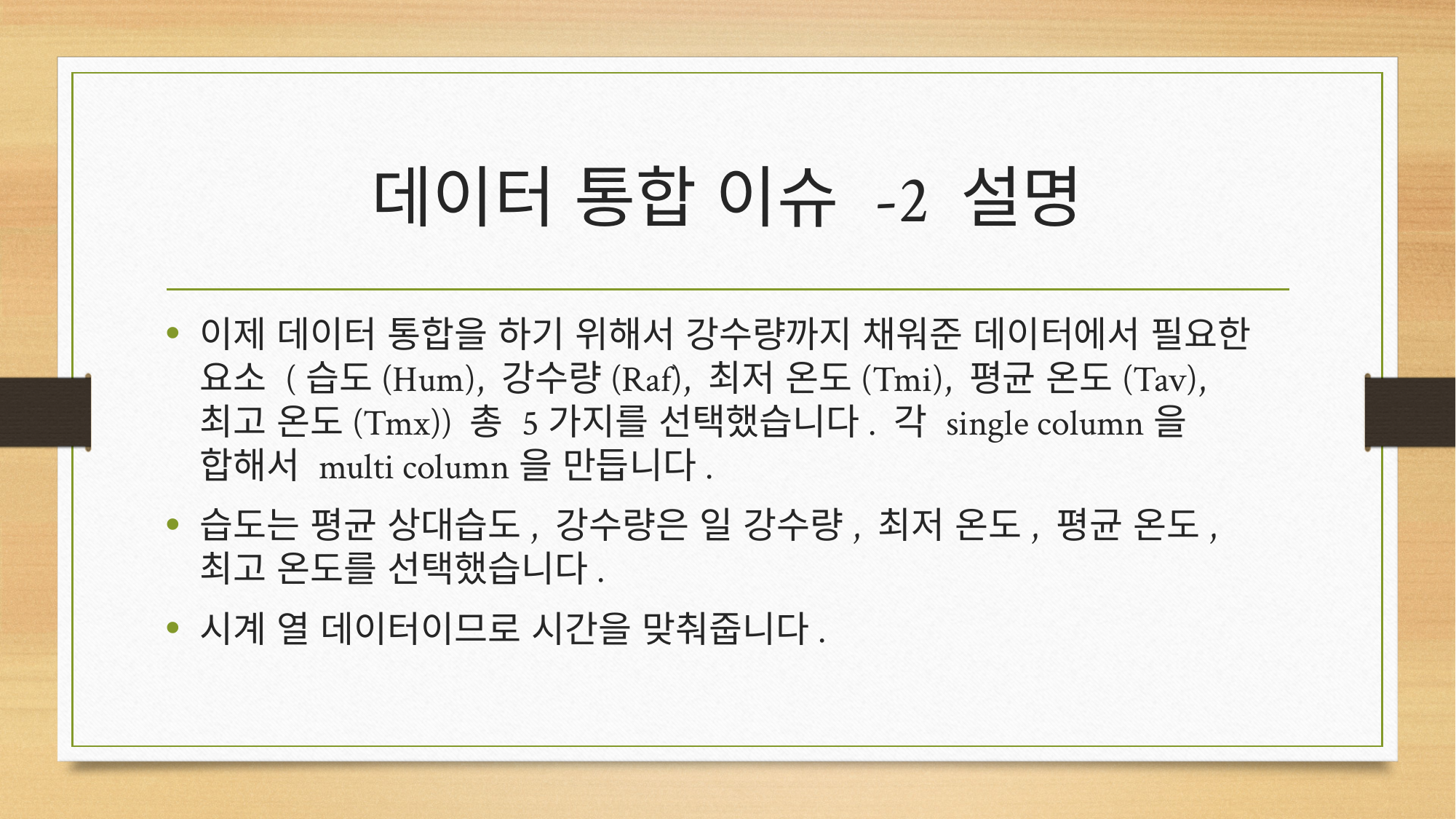

# 데이터 통합 이슈 -2 설명
이제 데이터 통합을 하기 위해서 강수량까지 채워준 데이터에서 필요한 요소 (습도(Hum), 강수량(Raf), 최저 온도(Tmi), 평균 온도(Tav), 최고 온도(Tmx)) 총 5가지를 선택했습니다. 각 single column을 합해서 multi column을 만듭니다.
습도는 평균 상대습도, 강수량은 일 강수량, 최저 온도, 평균 온도, 최고 온도를 선택했습니다.
시계 열 데이터이므로 시간을 맞춰줍니다.